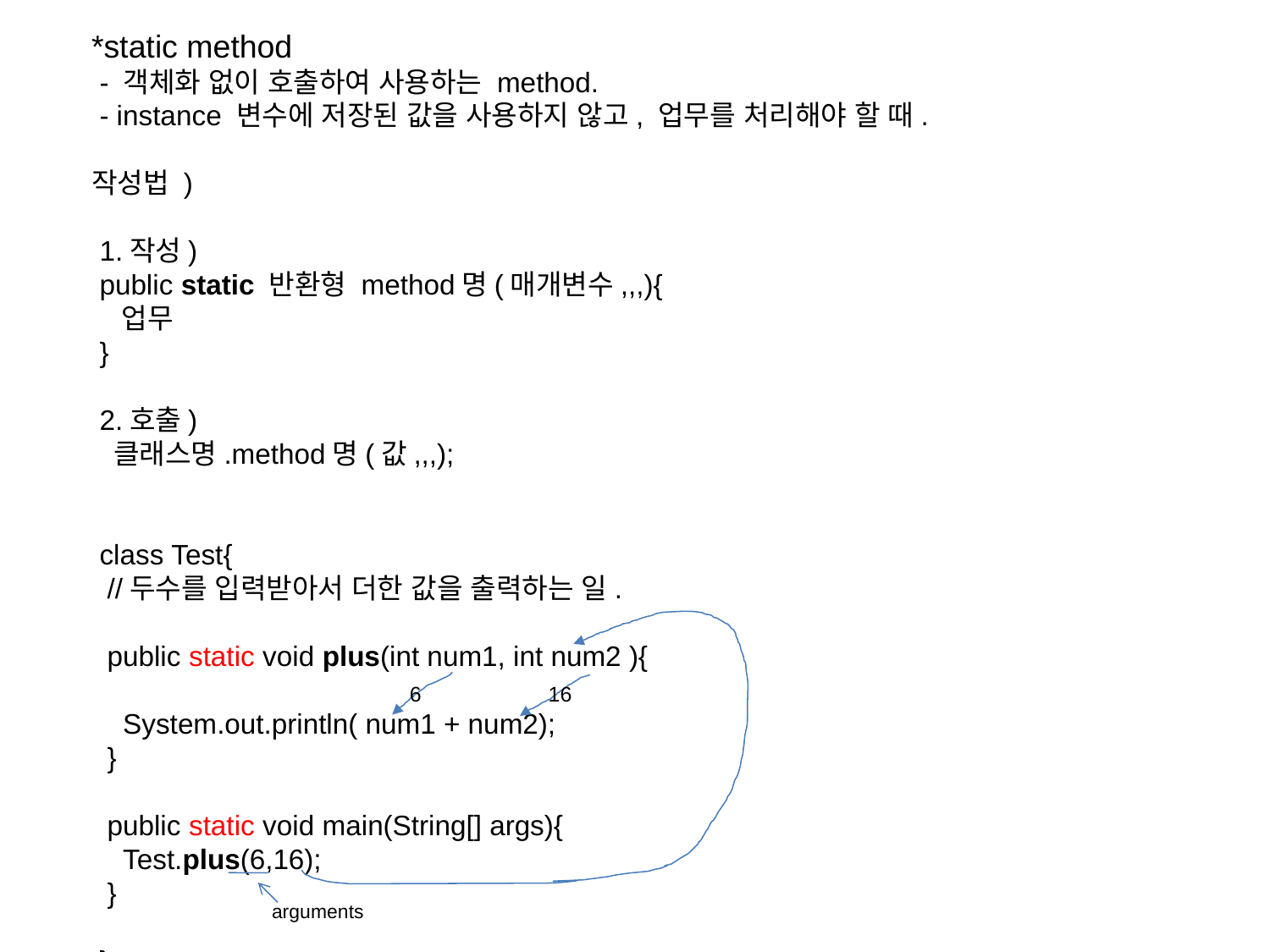

*static method
 - 객체화 없이 호출하여 사용하는 method.
 - instance 변수에 저장된 값을 사용하지 않고, 업무를 처리해야 할 때.

작성법 )

 1.작성)
 public static 반환형 method명(매개변수,,,){
   업무
 }

 2.호출)
  클래스명.method명(값,,,);

 class Test{
  //두수를 입력받아서 더한 값을 출력하는 일.

  public static void plus(int num1, int num2 ){

    System.out.println( num1 + num2);
  }

  public static void main(String[] args){
    Test.plus(6,16);
  }

 }

6
16

arguments